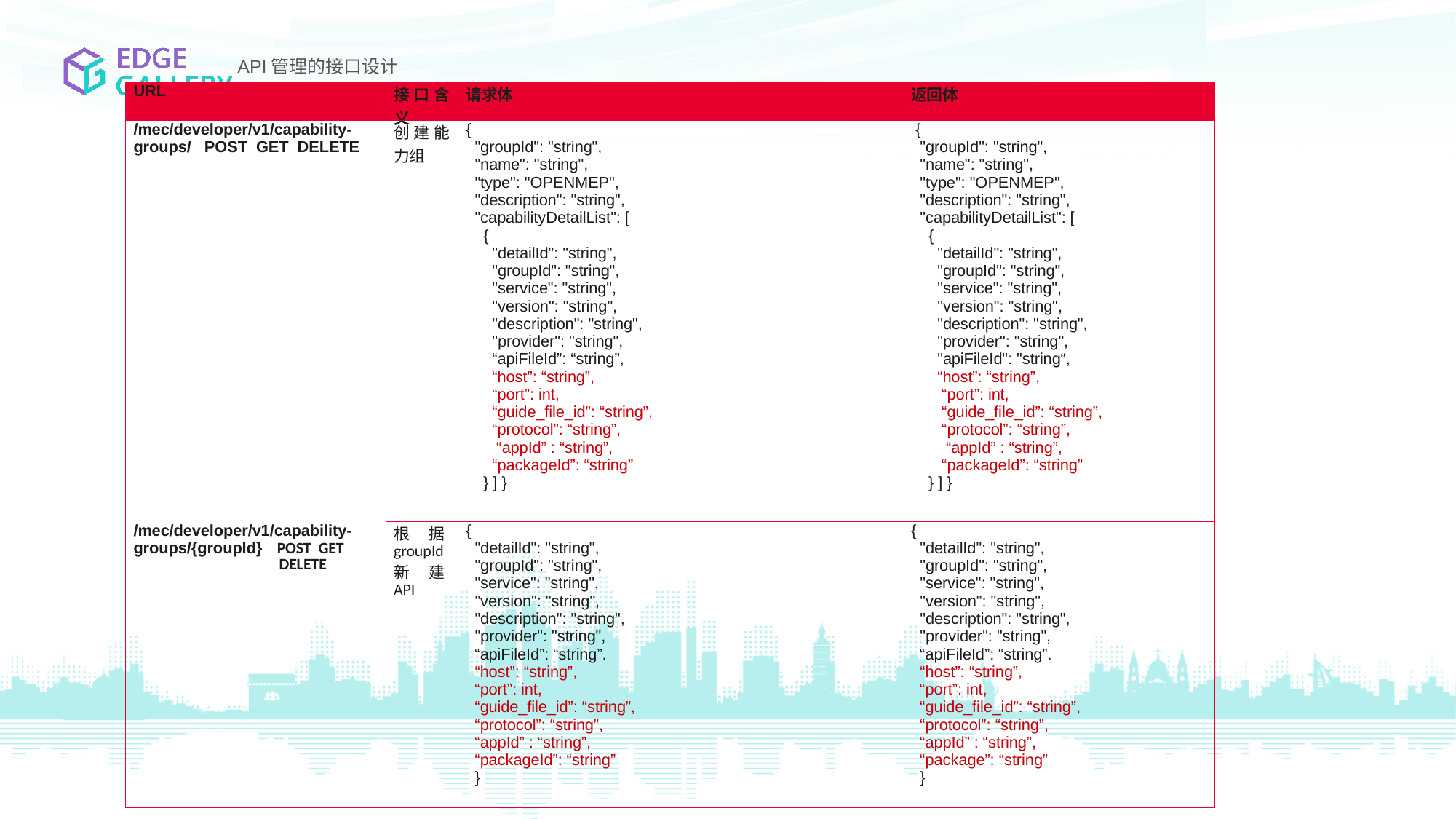

API管理的接口设计
| URL | 接口含义 | 请求体 | 返回体 |
| --- | --- | --- | --- |
| /mec/developer/v1/capability-groups/ POST GET DELETE | 创建能力组 | { "groupId": "string", "name": "string", "type": "OPENMEP", "description": "string", "capabilityDetailList": [ { "detailId": "string", "groupId": "string", "service": "string", "version": "string", "description": "string", "provider": "string", “apiFileId”: “string”, “host”: “string”, “port”: int, “guide\_file\_id”: “string”, “protocol”: “string”, “appId” : “string”, “packageId”: “string” } ] } | { "groupId": "string", "name": "string", "type": "OPENMEP", "description": "string", "capabilityDetailList": [ { "detailId": "string", "groupId": "string", "service": "string", "version": "string", "description": "string", "provider": "string", "apiFileId": "string“, “host”: “string”, “port”: int, “guide\_file\_id”: “string”, “protocol”: “string”, “appId” : “string”, “packageId”: “string” } ] } |
| /mec/developer/v1/capability-groups/{groupId} POST GET DELETE | 根据groupId新建API | { "detailId": "string", "groupId": "string", "service": "string", "version": "string", "description": "string", "provider": "string", “apiFileId”: “string”. “host”: “string”, “port”: int, “guide\_file\_id”: “string”, “protocol”: “string”, “appId” : “string”, “packageId”: “string” } | { "detailId": "string", "groupId": "string", "service": "string", "version": "string", "description": "string", "provider": "string", “apiFileId”: “string”. “host”: “string”, “port”: int, “guide\_file\_id”: “string”, “protocol”: “string”, “appId” : “string”, “package”: “string” } |